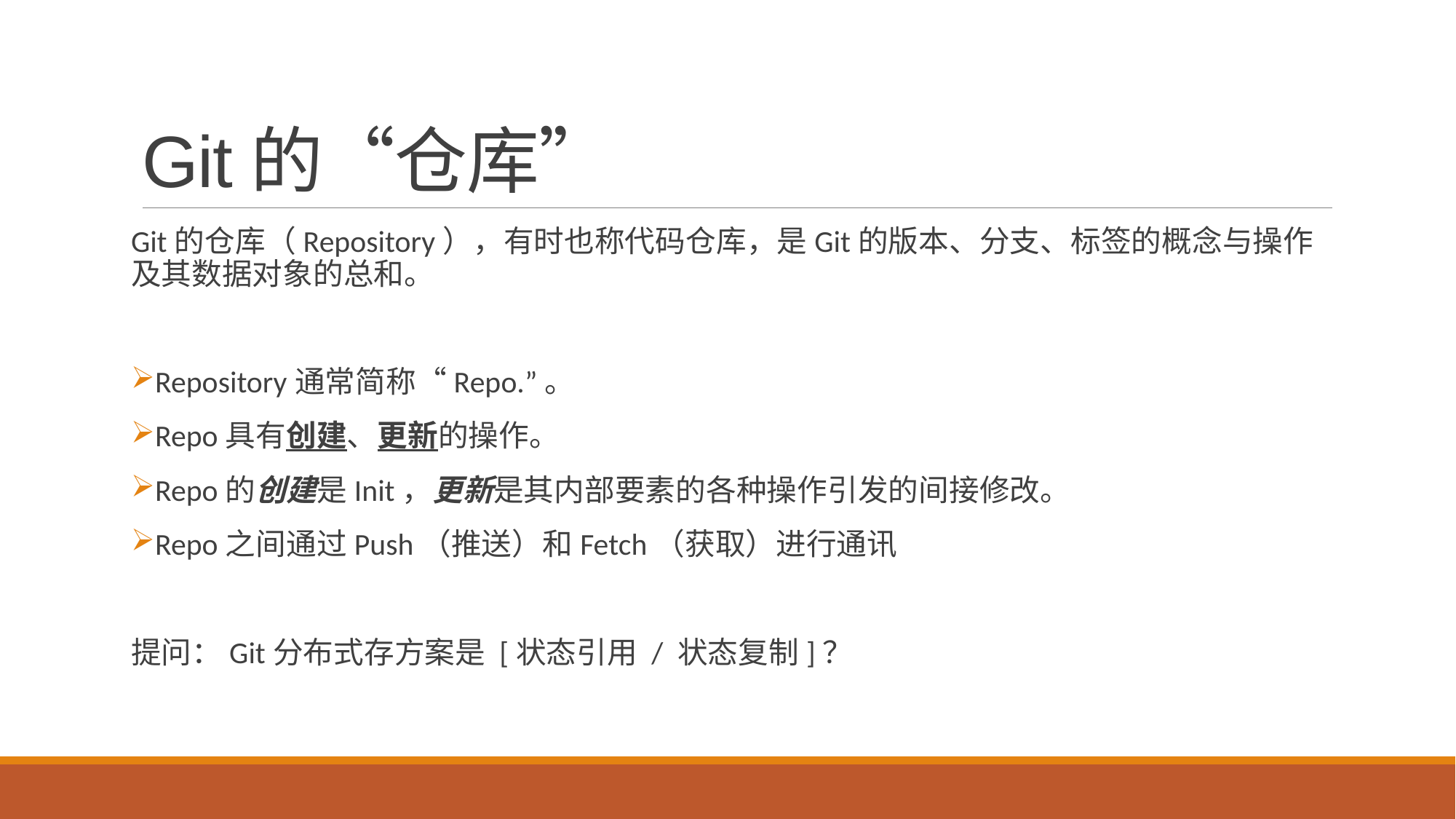

# Git的“仓库”
Git的仓库（Repository），有时也称代码仓库，是Git的版本、分支、标签的概念与操作及其数据对象的总和。

Repository通常简称“Repo.”。
Repo具有创建、更新的操作。
Repo的创建是Init，更新是其内部要素的各种操作引发的间接修改。
Repo之间通过Push（推送）和Fetch（获取）进行通讯

提问：Git分布式存方案是 [状态引用 / 状态复制]？